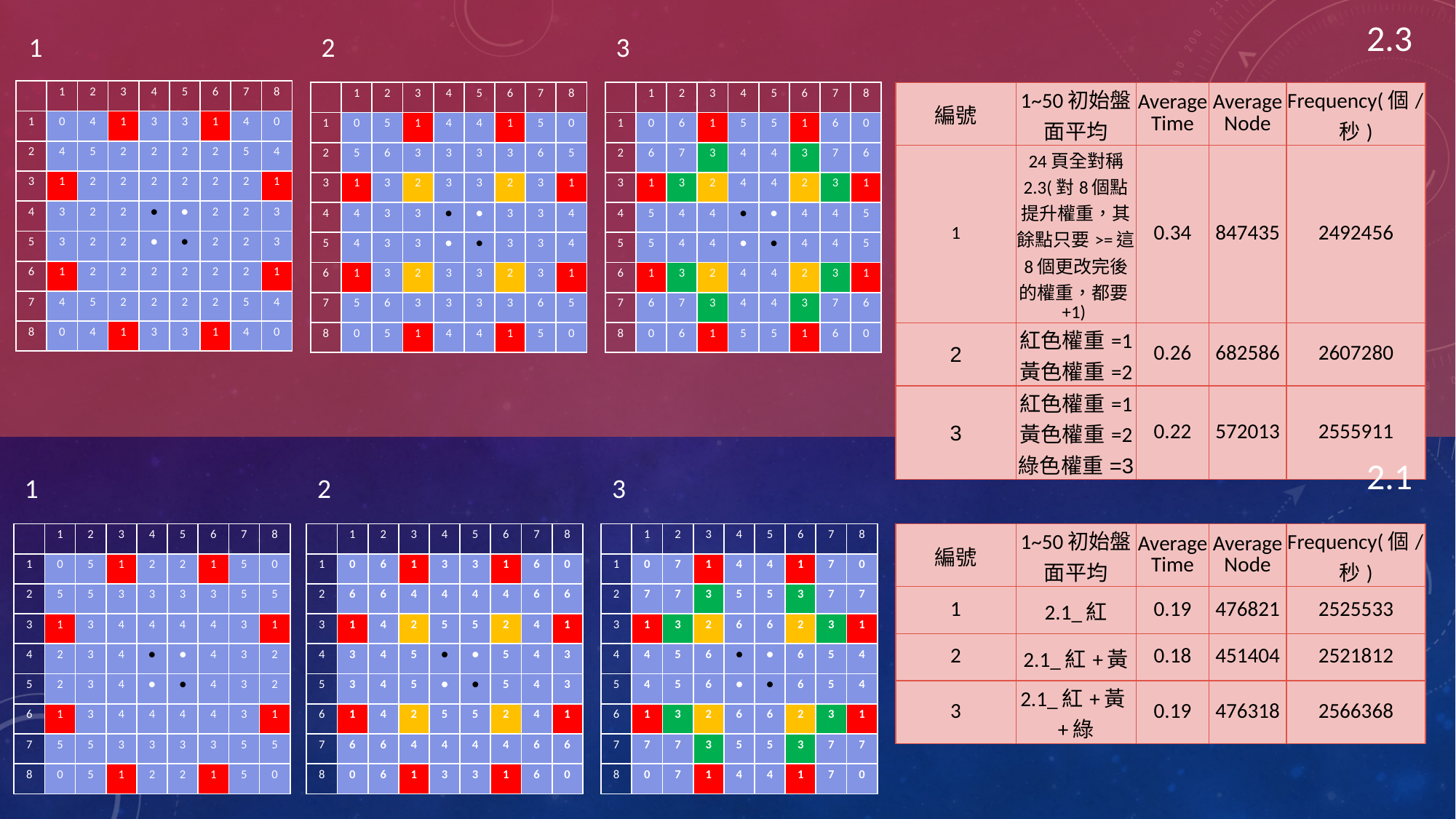

2.3
1
2
3
|  | 1 | 2 | 3 | 4 | 5 | 6 | 7 | 8 |
| --- | --- | --- | --- | --- | --- | --- | --- | --- |
| 1 | 0 | 4 | 1 | 3 | 3 | 1 | 4 | 0 |
| 2 | 4 | 5 | 2 | 2 | 2 | 2 | 5 | 4 |
| 3 | 1 | 2 | 2 | 2 | 2 | 2 | 2 | 1 |
| 4 | 3 | 2 | 2 | ● | ● | 2 | 2 | 3 |
| 5 | 3 | 2 | 2 | ● | ● | 2 | 2 | 3 |
| 6 | 1 | 2 | 2 | 2 | 2 | 2 | 2 | 1 |
| 7 | 4 | 5 | 2 | 2 | 2 | 2 | 5 | 4 |
| 8 | 0 | 4 | 1 | 3 | 3 | 1 | 4 | 0 |
|  | 1 | 2 | 3 | 4 | 5 | 6 | 7 | 8 |
| --- | --- | --- | --- | --- | --- | --- | --- | --- |
| 1 | 0 | 5 | 1 | 4 | 4 | 1 | 5 | 0 |
| 2 | 5 | 6 | 3 | 3 | 3 | 3 | 6 | 5 |
| 3 | 1 | 3 | 2 | 3 | 3 | 2 | 3 | 1 |
| 4 | 4 | 3 | 3 | ● | ● | 3 | 3 | 4 |
| 5 | 4 | 3 | 3 | ● | ● | 3 | 3 | 4 |
| 6 | 1 | 3 | 2 | 3 | 3 | 2 | 3 | 1 |
| 7 | 5 | 6 | 3 | 3 | 3 | 3 | 6 | 5 |
| 8 | 0 | 5 | 1 | 4 | 4 | 1 | 5 | 0 |
|  | 1 | 2 | 3 | 4 | 5 | 6 | 7 | 8 |
| --- | --- | --- | --- | --- | --- | --- | --- | --- |
| 1 | 0 | 6 | 1 | 5 | 5 | 1 | 6 | 0 |
| 2 | 6 | 7 | 3 | 4 | 4 | 3 | 7 | 6 |
| 3 | 1 | 3 | 2 | 4 | 4 | 2 | 3 | 1 |
| 4 | 5 | 4 | 4 | ● | ● | 4 | 4 | 5 |
| 5 | 5 | 4 | 4 | ● | ● | 4 | 4 | 5 |
| 6 | 1 | 3 | 2 | 4 | 4 | 2 | 3 | 1 |
| 7 | 6 | 7 | 3 | 4 | 4 | 3 | 7 | 6 |
| 8 | 0 | 6 | 1 | 5 | 5 | 1 | 6 | 0 |
| 編號 | 1~50初始盤面平均 | Average Time | Average Node | Frequency(個/秒) |
| --- | --- | --- | --- | --- |
| 1 | 24頁全對稱 2.3(對8個點提升權重，其餘點只要>=這8個更改完後的權重，都要+1) | 0.34 | 847435 | 2492456 |
| 2 | 紅色權重=1 黃色權重=2 | 0.26 | 682586 | 2607280 |
| 3 | 紅色權重=1 黃色權重=2 綠色權重=3 | 0.22 | 572013 | 2555911 |
2.1
1
2
3
|  | 1 | 2 | 3 | 4 | 5 | 6 | 7 | 8 |
| --- | --- | --- | --- | --- | --- | --- | --- | --- |
| 1 | 0 | 5 | 1 | 2 | 2 | 1 | 5 | 0 |
| 2 | 5 | 5 | 3 | 3 | 3 | 3 | 5 | 5 |
| 3 | 1 | 3 | 4 | 4 | 4 | 4 | 3 | 1 |
| 4 | 2 | 3 | 4 | ● | ● | 4 | 3 | 2 |
| 5 | 2 | 3 | 4 | ● | ● | 4 | 3 | 2 |
| 6 | 1 | 3 | 4 | 4 | 4 | 4 | 3 | 1 |
| 7 | 5 | 5 | 3 | 3 | 3 | 3 | 5 | 5 |
| 8 | 0 | 5 | 1 | 2 | 2 | 1 | 5 | 0 |
|  | 1 | 2 | 3 | 4 | 5 | 6 | 7 | 8 |
| --- | --- | --- | --- | --- | --- | --- | --- | --- |
| 1 | 0 | 6 | 1 | 3 | 3 | 1 | 6 | 0 |
| 2 | 6 | 6 | 4 | 4 | 4 | 4 | 6 | 6 |
| 3 | 1 | 4 | 2 | 5 | 5 | 2 | 4 | 1 |
| 4 | 3 | 4 | 5 | ● | ● | 5 | 4 | 3 |
| 5 | 3 | 4 | 5 | ● | ● | 5 | 4 | 3 |
| 6 | 1 | 4 | 2 | 5 | 5 | 2 | 4 | 1 |
| 7 | 6 | 6 | 4 | 4 | 4 | 4 | 6 | 6 |
| 8 | 0 | 6 | 1 | 3 | 3 | 1 | 6 | 0 |
|  | 1 | 2 | 3 | 4 | 5 | 6 | 7 | 8 |
| --- | --- | --- | --- | --- | --- | --- | --- | --- |
| 1 | 0 | 7 | 1 | 4 | 4 | 1 | 7 | 0 |
| 2 | 7 | 7 | 3 | 5 | 5 | 3 | 7 | 7 |
| 3 | 1 | 3 | 2 | 6 | 6 | 2 | 3 | 1 |
| 4 | 4 | 5 | 6 | ● | ● | 6 | 5 | 4 |
| 5 | 4 | 5 | 6 | ● | ● | 6 | 5 | 4 |
| 6 | 1 | 3 | 2 | 6 | 6 | 2 | 3 | 1 |
| 7 | 7 | 7 | 3 | 5 | 5 | 3 | 7 | 7 |
| 8 | 0 | 7 | 1 | 4 | 4 | 1 | 7 | 0 |
| 編號 | 1~50初始盤面平均 | Average Time | Average Node | Frequency(個/秒) |
| --- | --- | --- | --- | --- |
| 1 | 2.1\_紅 | 0.19 | 476821 | 2525533 |
| 2 | 2.1\_紅+黃 | 0.18 | 451404 | 2521812 |
| 3 | 2.1\_紅+黃+綠 | 0.19 | 476318 | 2566368 |